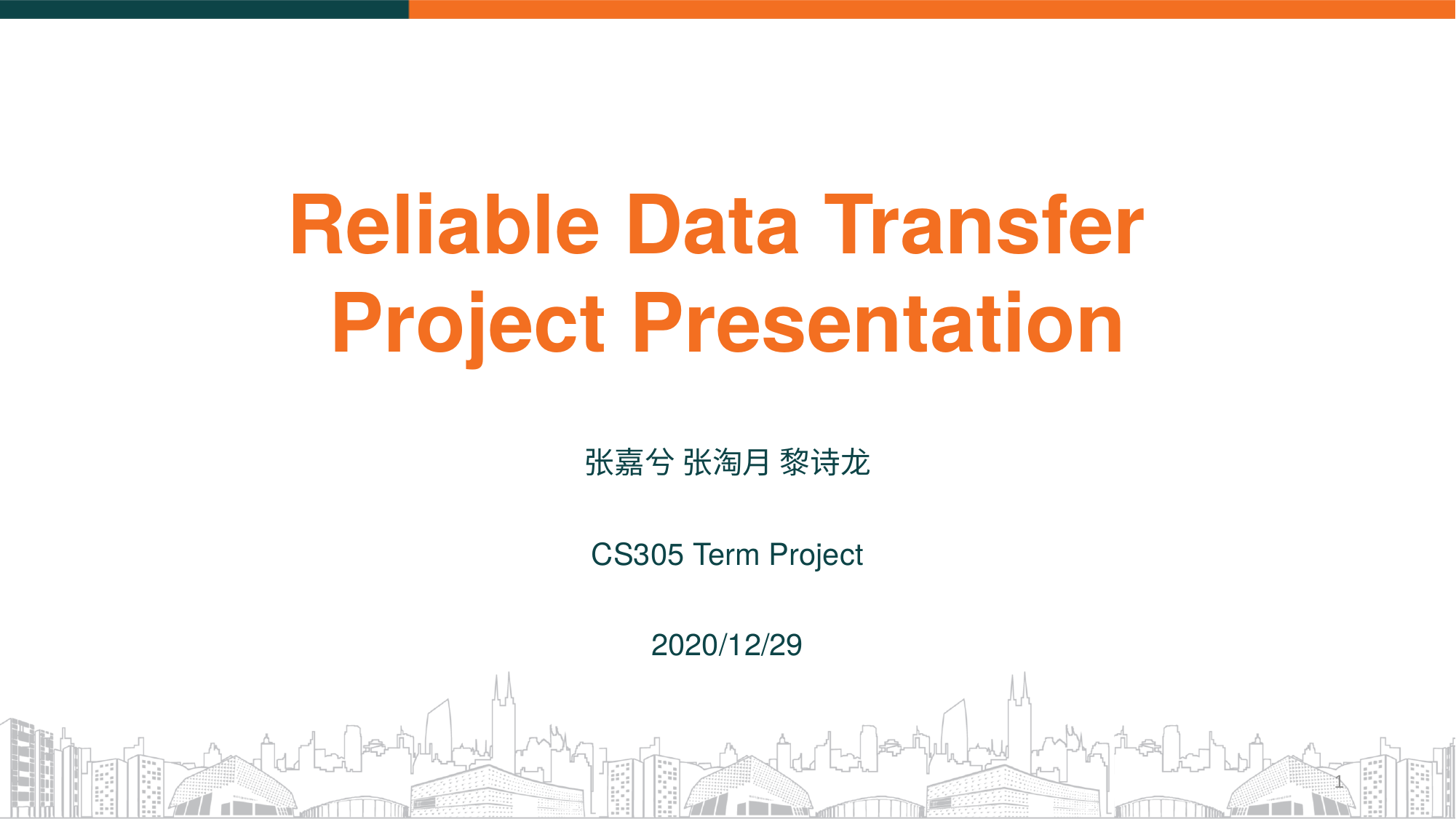

Reliable Data Transfer
Project Presentation
张嘉兮 张淘月 黎诗龙
CS305 Term Project
2020/12/29
1